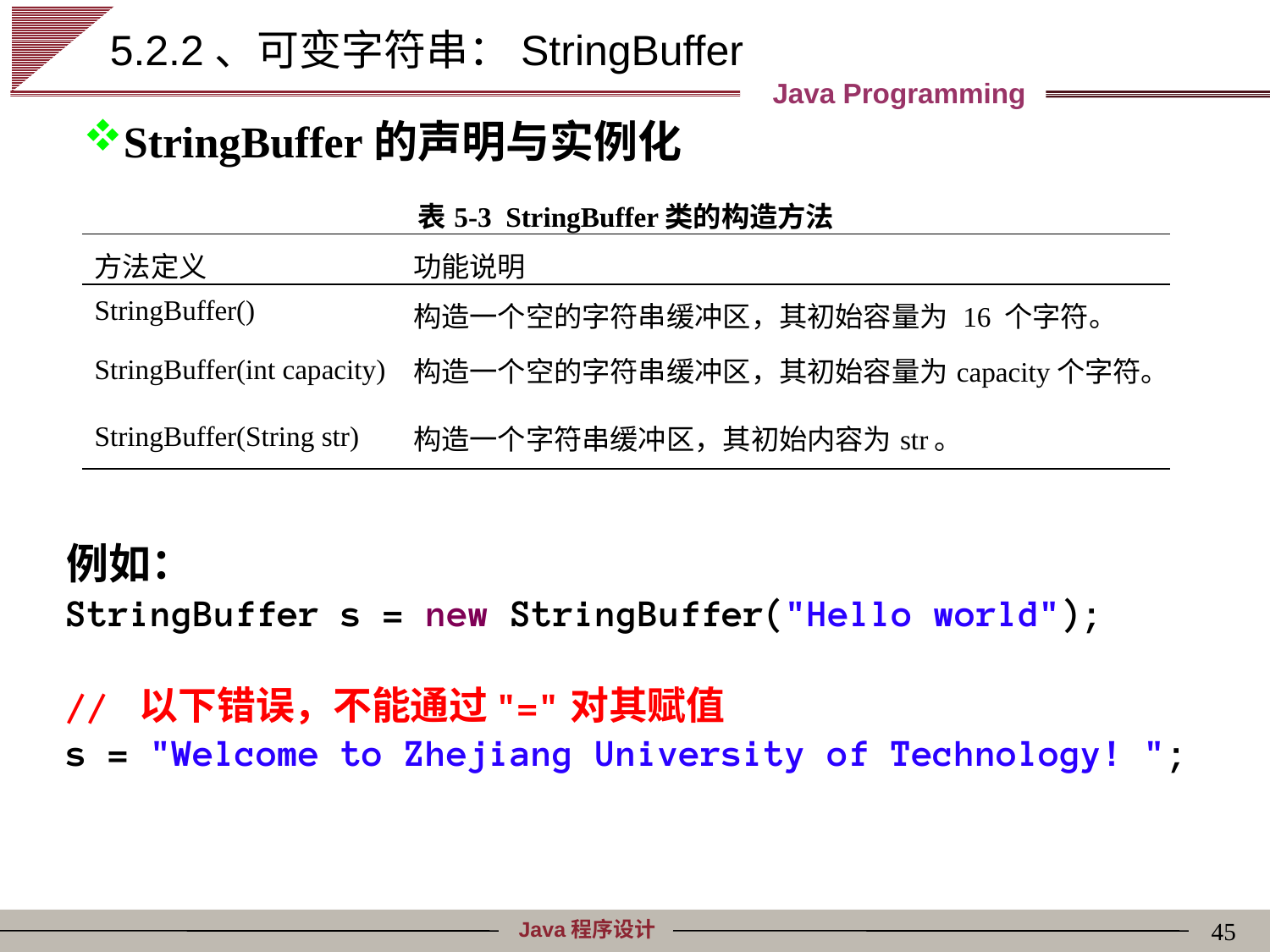

# 5.2.2、可变字符串：StringBuffer
StringBuffer的声明与实例化
| 表5-3 StringBuffer类的构造方法 |  |
| --- | --- |
| 方法定义 | 功能说明 |
| StringBuffer() | 构造一个空的字符串缓冲区，其初始容量为 16 个字符。 |
| StringBuffer(int capacity) | 构造一个空的字符串缓冲区，其初始容量为capacity个字符。 |
| StringBuffer(String str) | 构造一个字符串缓冲区，其初始内容为str。 |
例如：
StringBuffer s = new StringBuffer("Hello world");

// 以下错误，不能通过"="对其赋值
s = "Welcome to Zhejiang University of Technology! ";